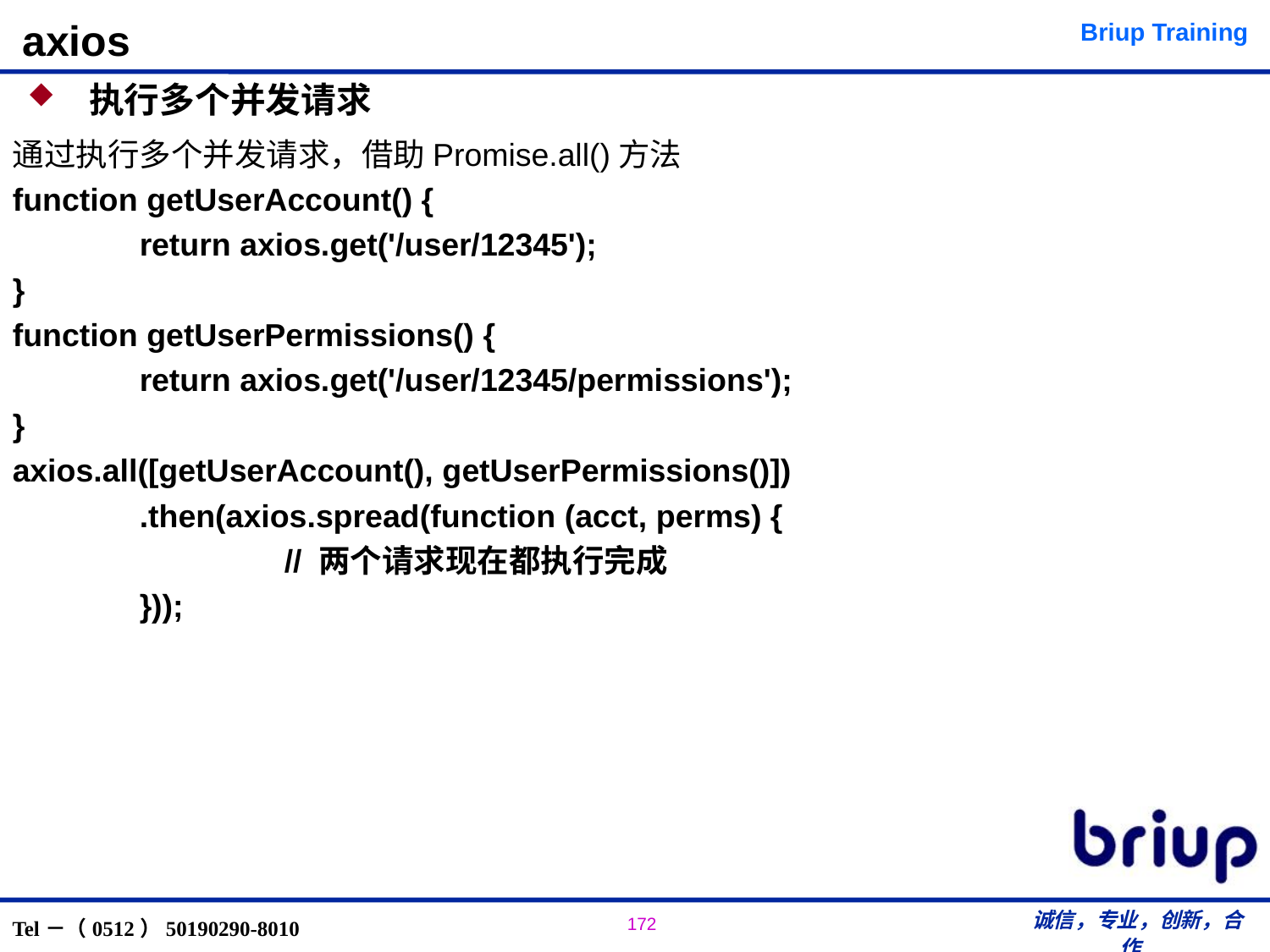

# axios
 执行多个并发请求
通过执行多个并发请求，借助Promise.all()方法
function getUserAccount() {
 	return axios.get('/user/12345');
}
function getUserPermissions() {
	return axios.get('/user/12345/permissions');
}
axios.all([getUserAccount(), getUserPermissions()])
	.then(axios.spread(function (acct, perms) {
		  // 两个请求现在都执行完成
	}));